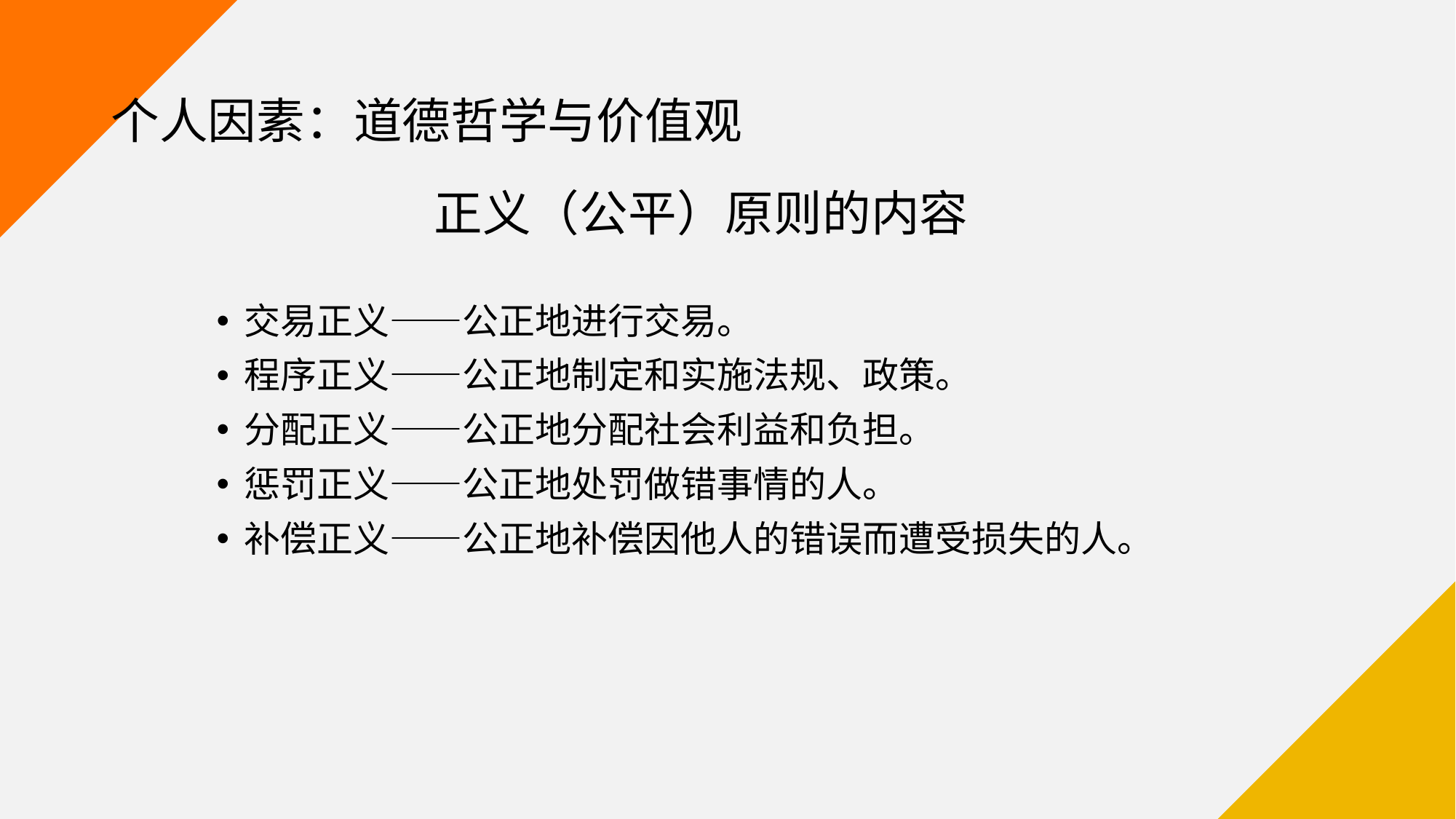

# 个人因素：道德哲学与价值观
正义（公平）原则的内容
交易正义——公正地进行交易。
程序正义——公正地制定和实施法规、政策。
分配正义——公正地分配社会利益和负担。
惩罚正义——公正地处罚做错事情的人。
补偿正义——公正地补偿因他人的错误而遭受损失的人。